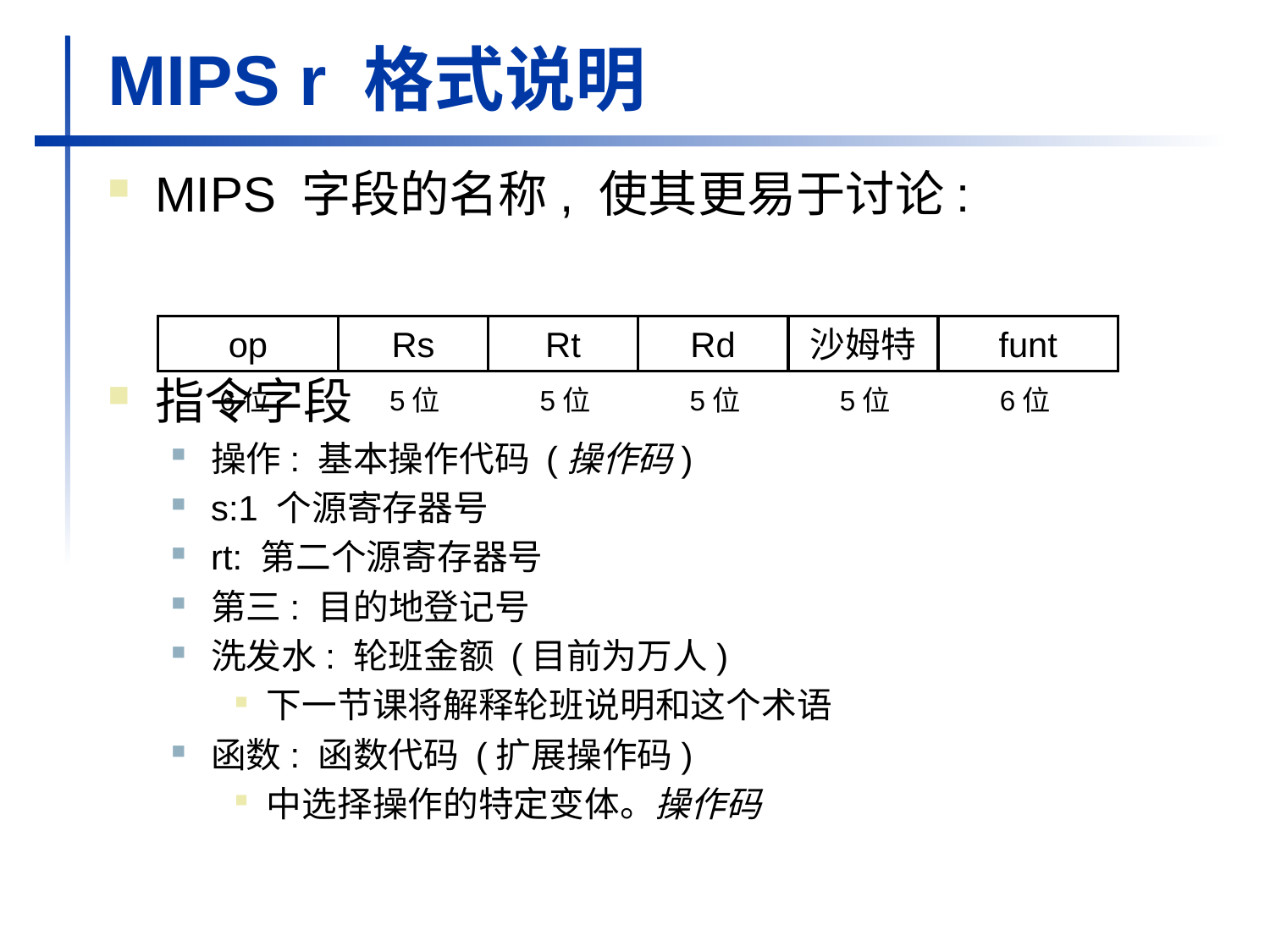

# MIPS r 格式说明
MIPS 字段的名称, 使其更易于讨论:

指令字段
操作: 基本操作代码 (操作码)
s:1 个源寄存器号
rt: 第二个源寄存器号
第三: 目的地登记号
洗发水: 轮班金额 (目前为万人)
下一节课将解释轮班说明和这个术语
函数: 函数代码 (扩展操作码)
中选择操作的特定变体。操作码
op
Rs
Rt
Rd
沙姆特
funt
6位
5位
5位
5位
5位
6位